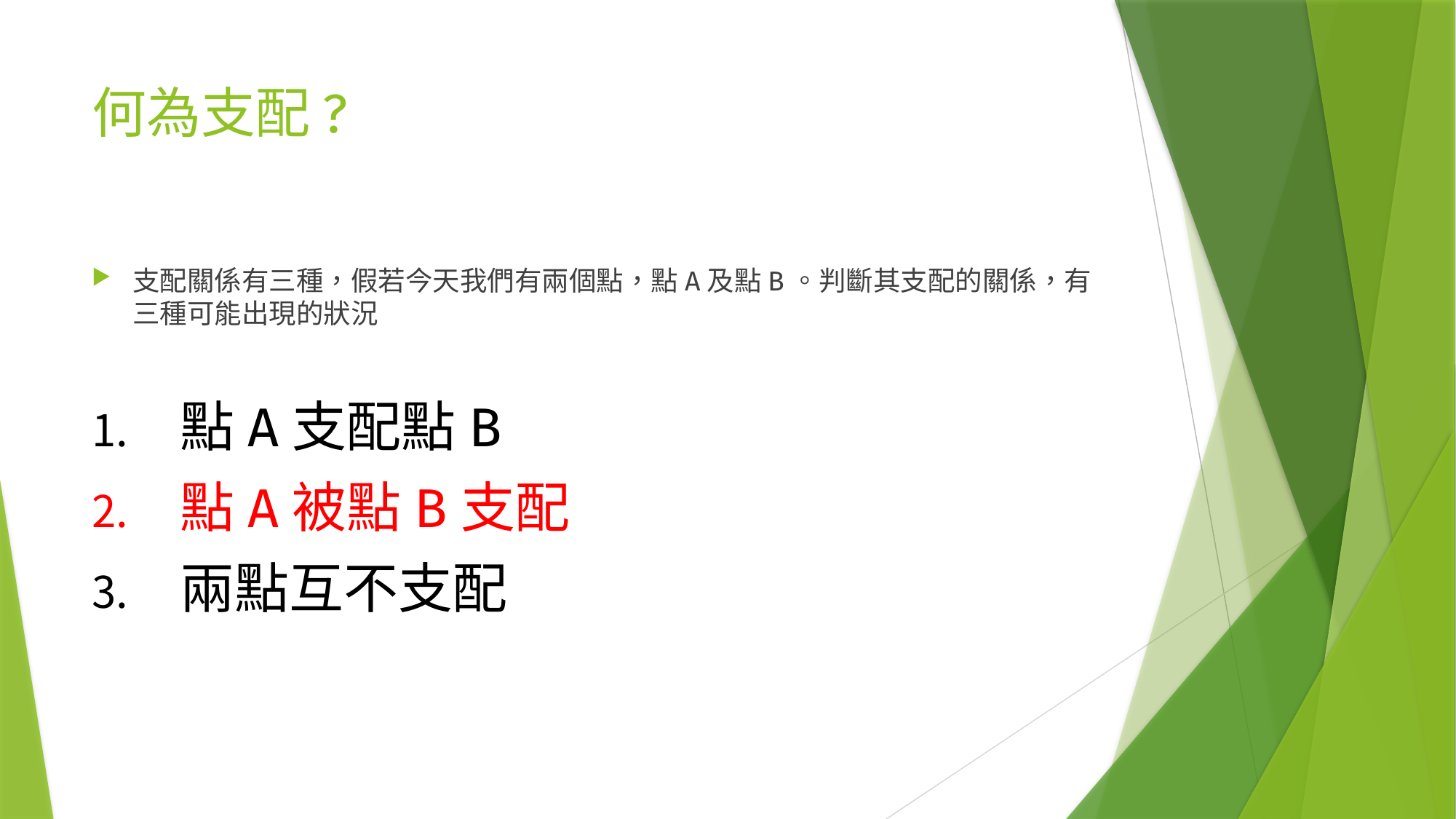

# 何為支配?
支配關係有三種，假若今天我們有兩個點，點A及點B。判斷其支配的關係，有三種可能出現的狀況

點A支配點B
點A被點B支配
兩點互不支配